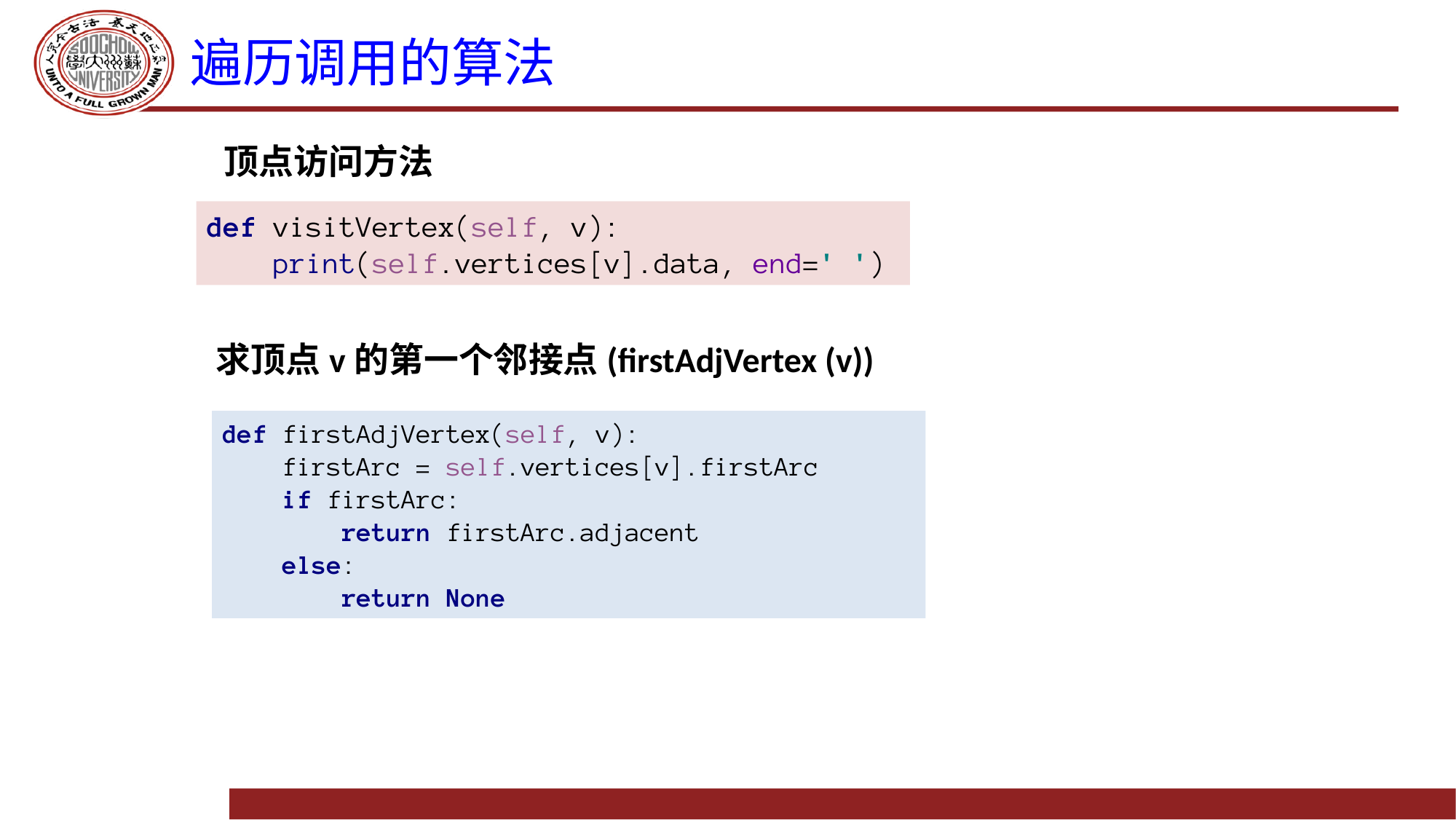

# 遍历调用的算法
顶点访问方法
def visitVertex(self, v):
    print(self.vertices[v].data, end=' ')
求顶点v的第一个邻接点(firstAdjVertex (v))
def firstAdjVertex(self, v):
    firstArc = self.vertices[v].firstArc
    if firstArc:
        return firstArc.adjacent
    else:
        return None